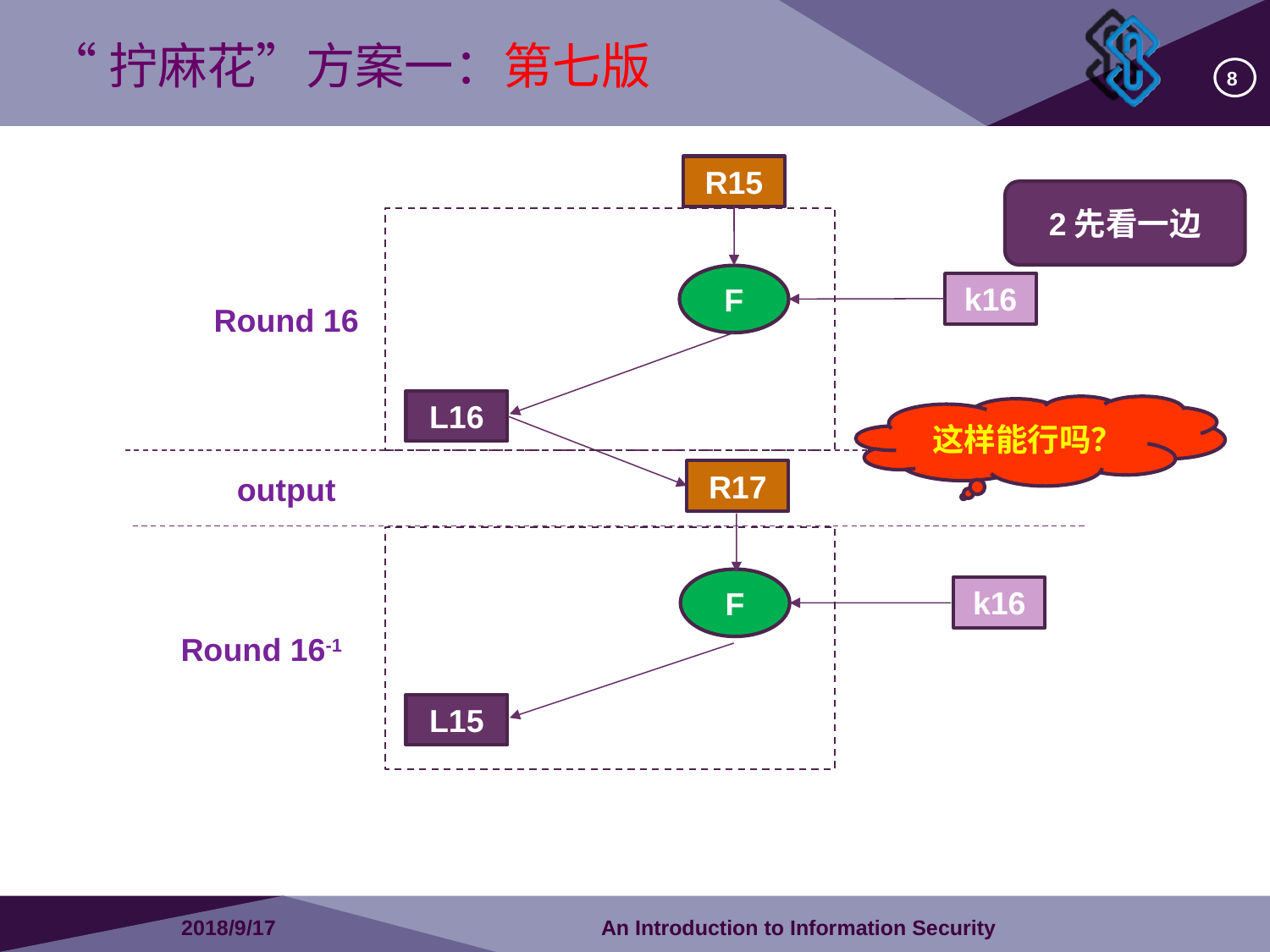

# “拧麻花”方案一：第七版
8
R15
2先看一边

F
k16
Round 16
L16
这样能行吗？
R17
output

F
k16
Round 16-1
L15
2018/9/17
An Introduction to Information Security